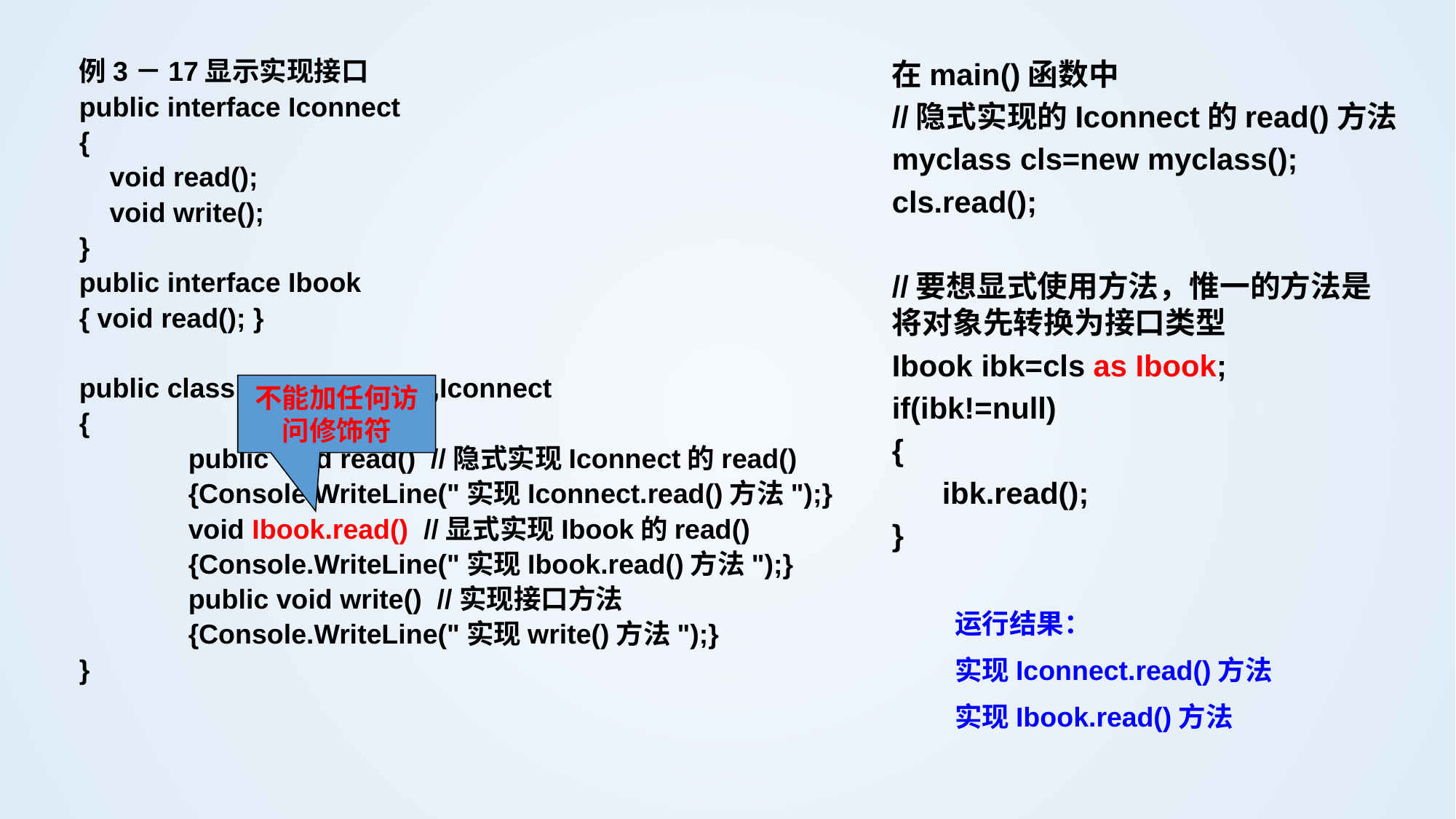

在main()函数中
//隐式实现的Iconnect的read()方法
myclass cls=new myclass();
cls.read();

//要想显式使用方法，惟一的方法是将对象先转换为接口类型
Ibook ibk=cls as Ibook;
if(ibk!=null)
{
      ibk.read();
}
例3－17显示实现接口
public interface Iconnect
{
    void read();
    void write();
}
public interface Ibook
{ void read(); }

public class myclass:Ibook,Iconnect
{
	public void read()  //隐式实现Iconnect的read()
         	{Console.WriteLine("实现Iconnect.read()方法");}
	void Ibook.read()  //显式实现Ibook的read()
	{Console.WriteLine("实现Ibook.read()方法");}
	public void write()  //实现接口方法
	{Console.WriteLine("实现write()方法");}
}
不能加任何访问修饰符
运行结果：
实现Iconnect.read()方法
实现Ibook.read()方法